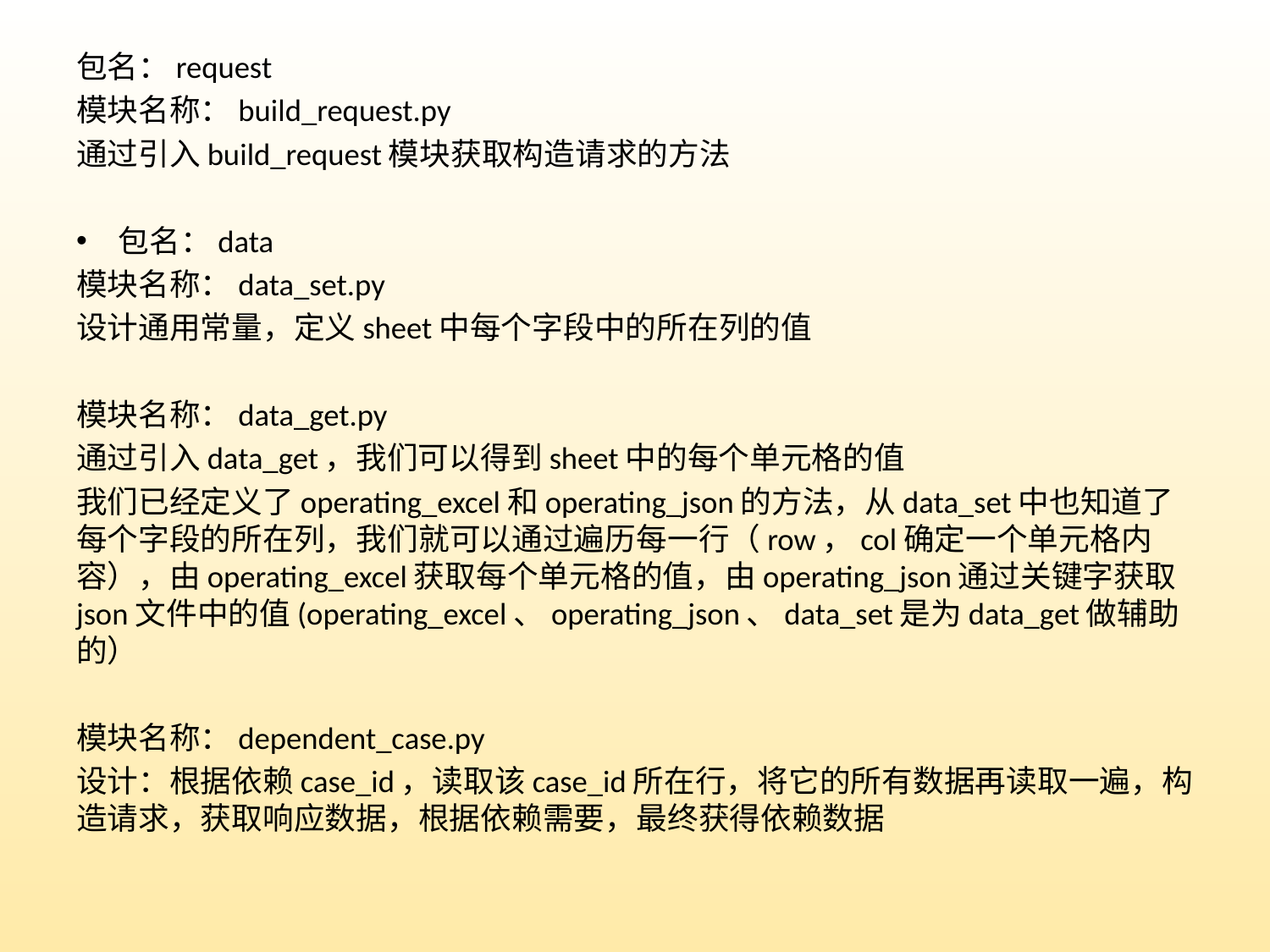

包名：request
模块名称：build_request.py
通过引入build_request模块获取构造请求的方法

包名：data
模块名称：data_set.py
设计通用常量，定义sheet中每个字段中的所在列的值

模块名称：data_get.py
通过引入data_get，我们可以得到sheet中的每个单元格的值
我们已经定义了operating_excel和operating_json的方法，从data_set中也知道了每个字段的所在列，我们就可以通过遍历每一行（row，col确定一个单元格内容），由operating_excel获取每个单元格的值，由operating_json通过关键字获取json文件中的值(operating_excel、operating_json、data_set是为data_get做辅助的）

模块名称：dependent_case.py
设计：根据依赖case_id，读取该case_id所在行，将它的所有数据再读取一遍，构造请求，获取响应数据，根据依赖需要，最终获得依赖数据